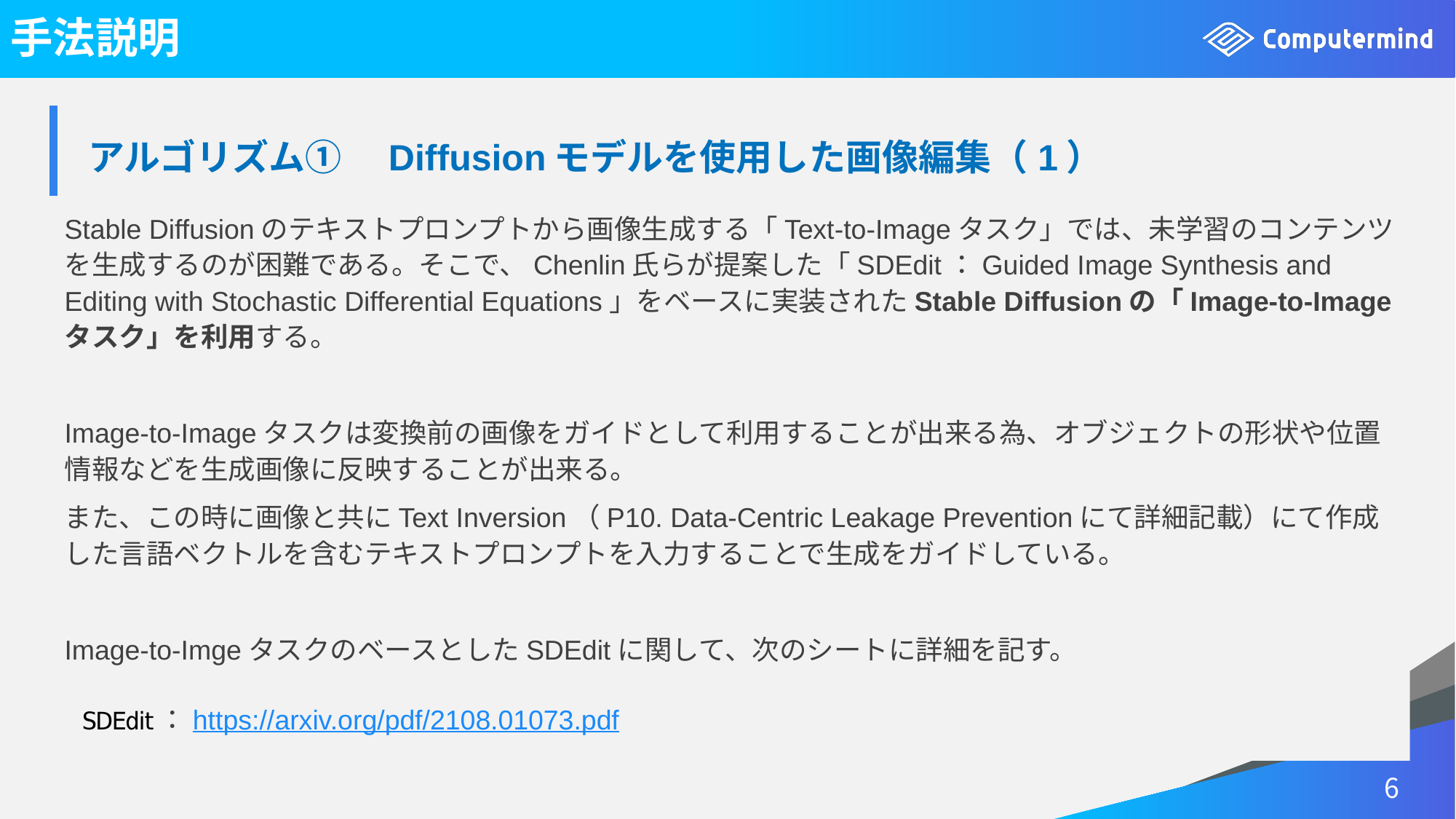

# 手法説明
| アルゴリズム①　Diffusionモデルを使用した画像編集（1） |
| --- |
Stable Diffusionのテキストプロンプトから画像生成する「Text-to-Imageタスク」では、未学習のコンテンツを生成するのが困難である。そこで、Chenlin氏らが提案した「SDEdit：Guided Image Synthesis and Editing with Stochastic Differential Equations」をベースに実装されたStable Diffusionの「Image-to-Imageタスク」を利用する。

Image-to-Imageタスクは変換前の画像をガイドとして利用することが出来る為、オブジェクトの形状や位置情報などを生成画像に反映することが出来る。
また、この時に画像と共にText Inversion（P10. Data-Centric Leakage Preventionにて詳細記載）にて作成した言語ベクトルを含むテキストプロンプトを入力することで生成をガイドしている。

Image-to-ImgeタスクのベースとしたSDEditに関して、次のシートに詳細を記す。
SDEdit：https://arxiv.org/pdf/2108.01073.pdf
6